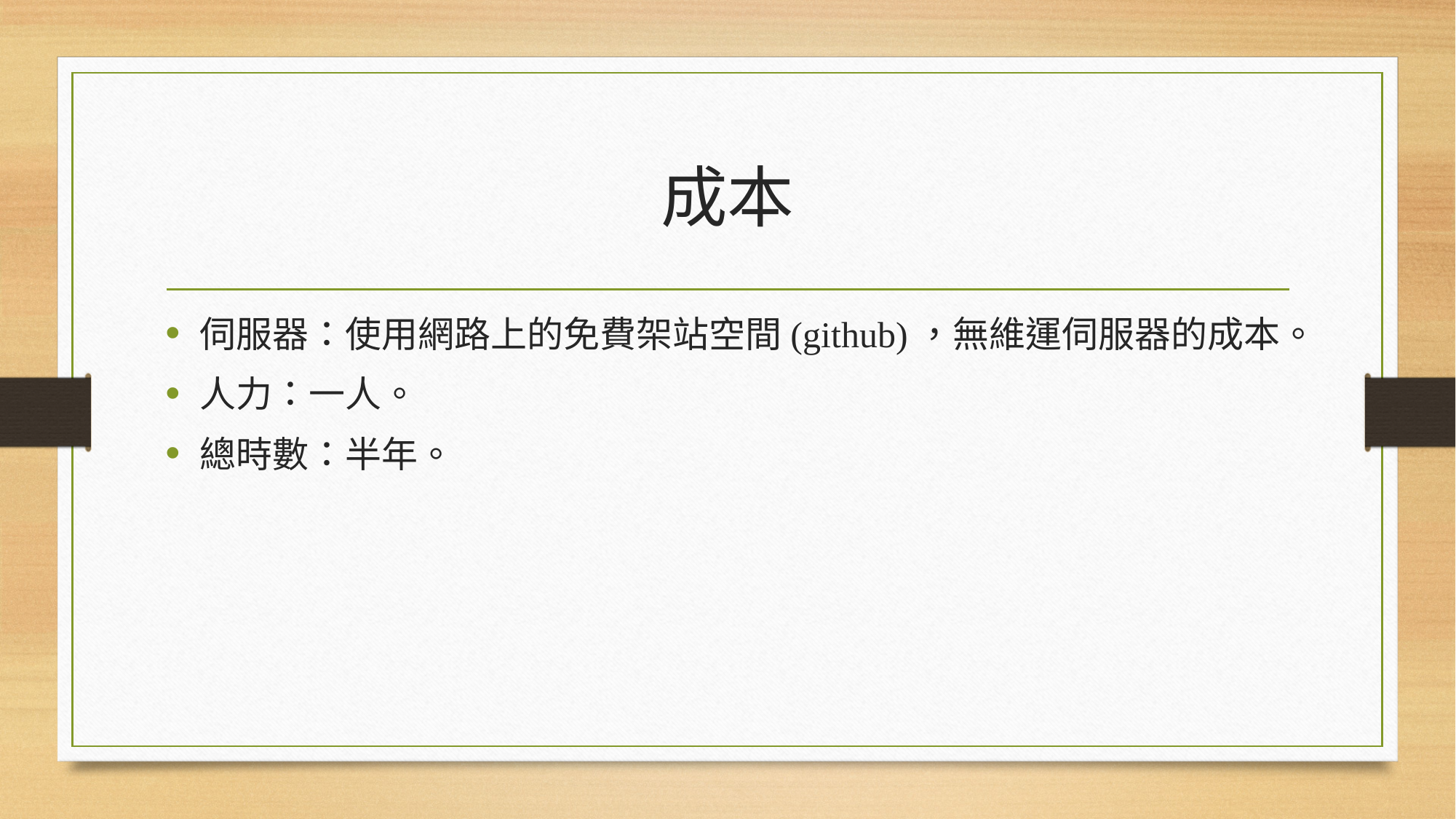

# 成本
伺服器：使用網路上的免費架站空間(github)，無維運伺服器的成本。
人力：一人。
總時數：半年。